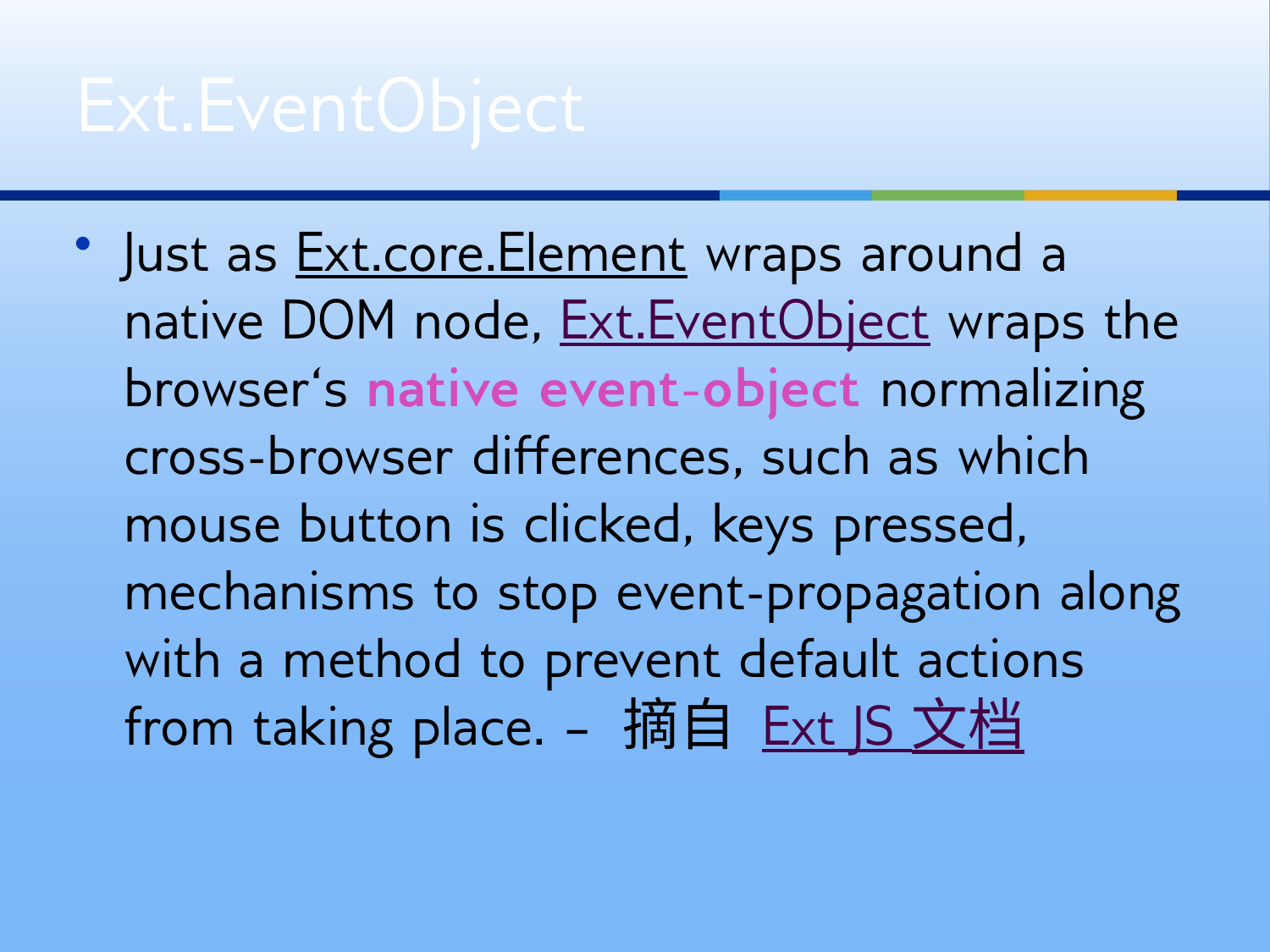

# Ext.EventObject
Just as Ext.core.Element wraps around a native DOM node, Ext.EventObject wraps the browser‘s native event-object normalizing cross-browser differences, such as which mouse button is clicked, keys pressed, mechanisms to stop event-propagation along with a method to prevent default actions from taking place. – 摘自 Ext JS 文档